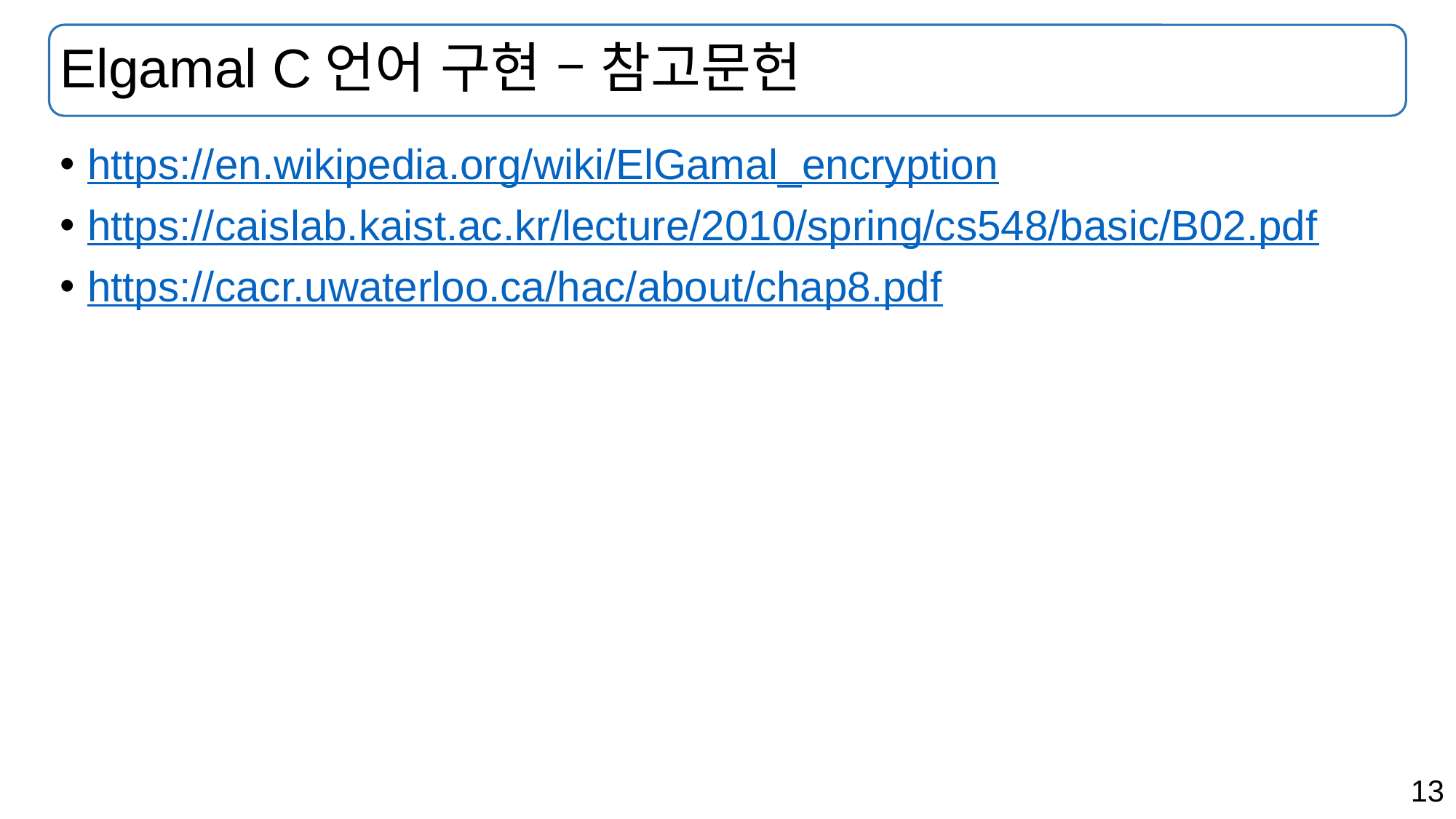

# Elgamal C언어 구현 – 참고문헌
https://en.wikipedia.org/wiki/ElGamal_encryption
https://caislab.kaist.ac.kr/lecture/2010/spring/cs548/basic/B02.pdf
https://cacr.uwaterloo.ca/hac/about/chap8.pdf